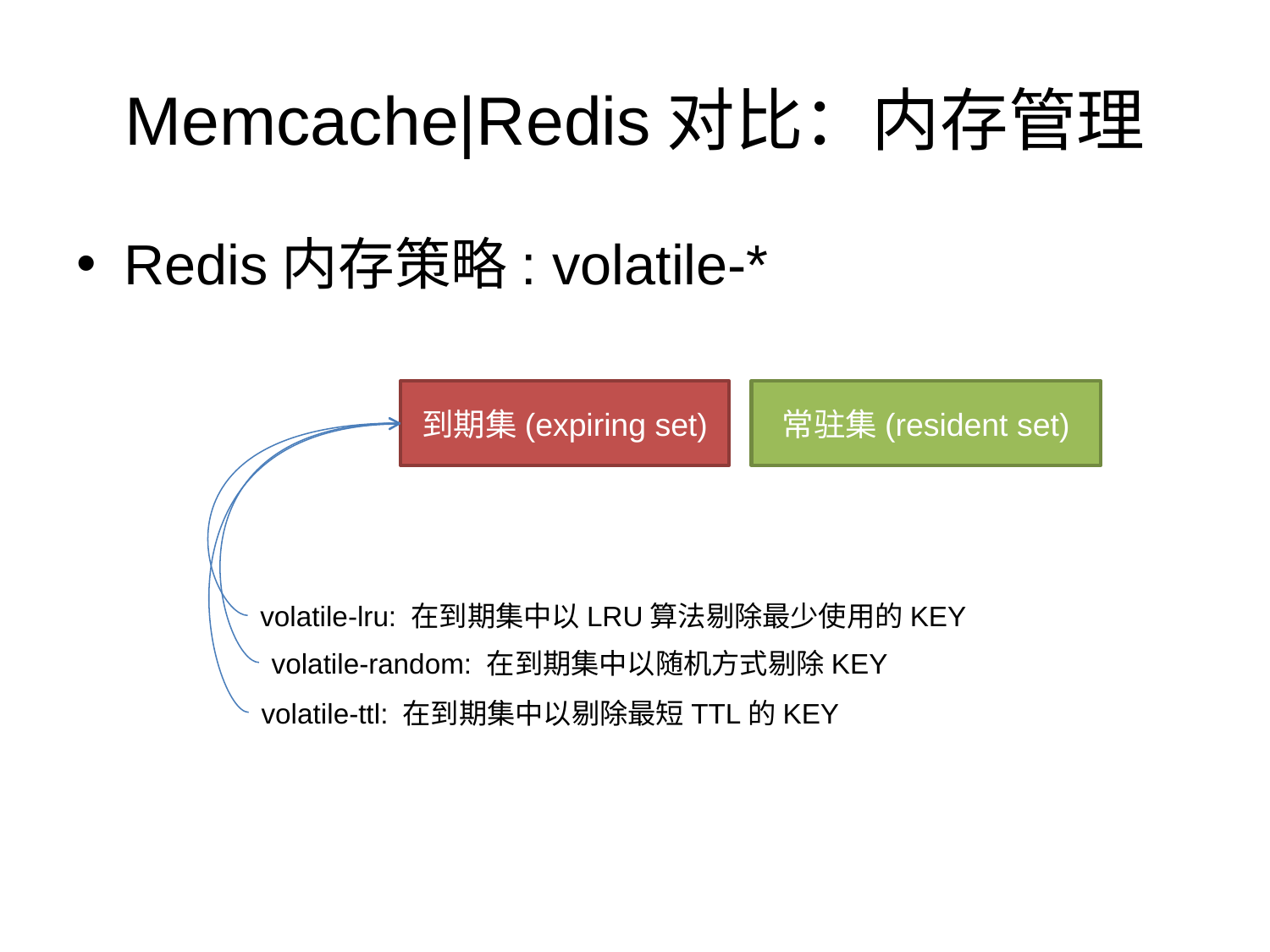

# Memcache|Redis对比：内存管理
Redis内存策略: volatile-*

到期集(expiring set)
常驻集(resident set)
volatile-lru: 在到期集中以LRU算法剔除最少使用的KEY
volatile-random: 在到期集中以随机方式剔除KEY
volatile-ttl: 在到期集中以剔除最短TTL的KEY